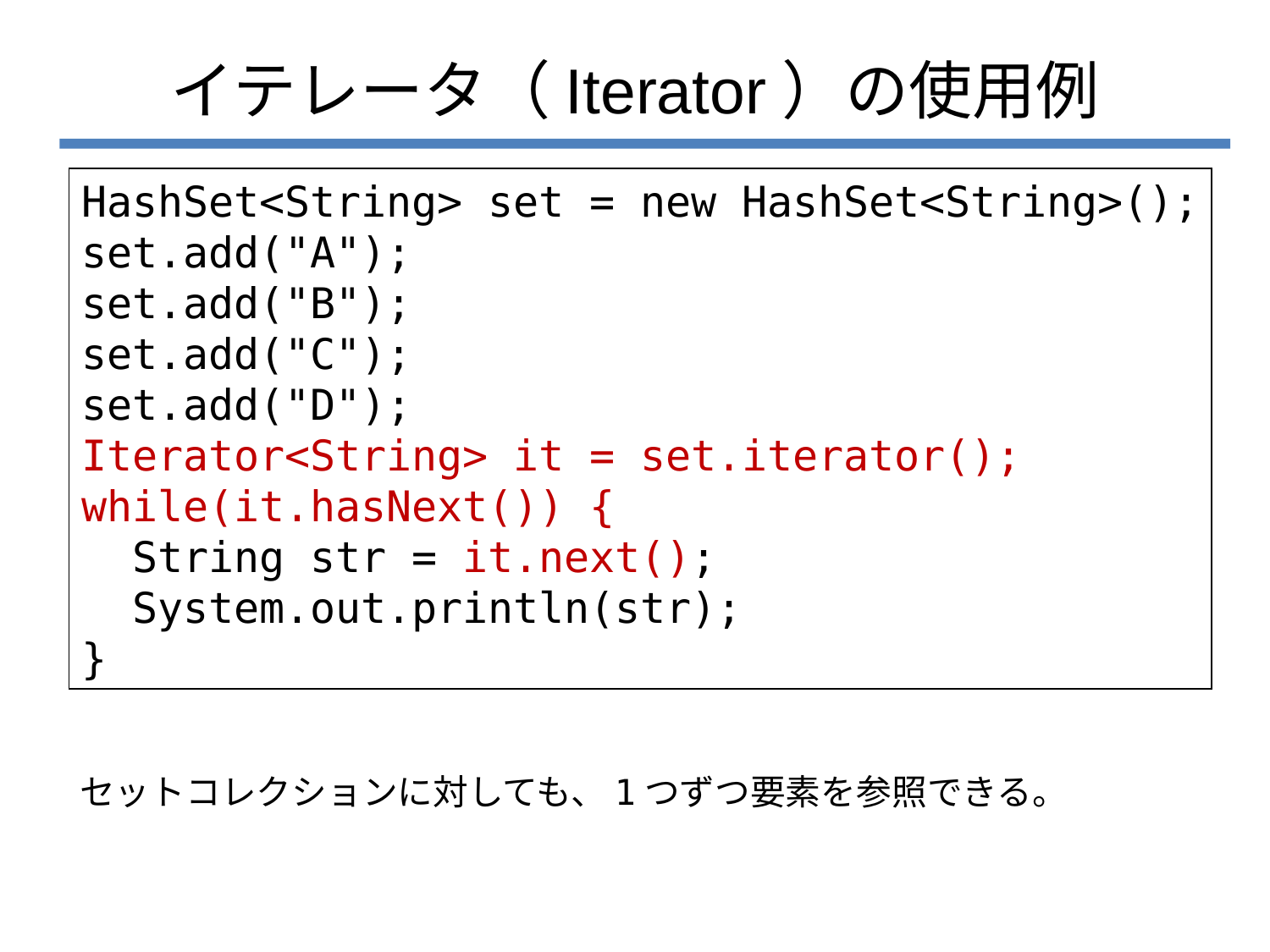

# イテレータ（Iterator）の使用例
HashSet<String> set = new HashSet<String>();
set.add("A");
set.add("B");
set.add("C");
set.add("D");
Iterator<String> it = set.iterator();
while(it.hasNext()) {
  String str = it.next();
  System.out.println(str);
}
セットコレクションに対しても、1つずつ要素を参照できる。